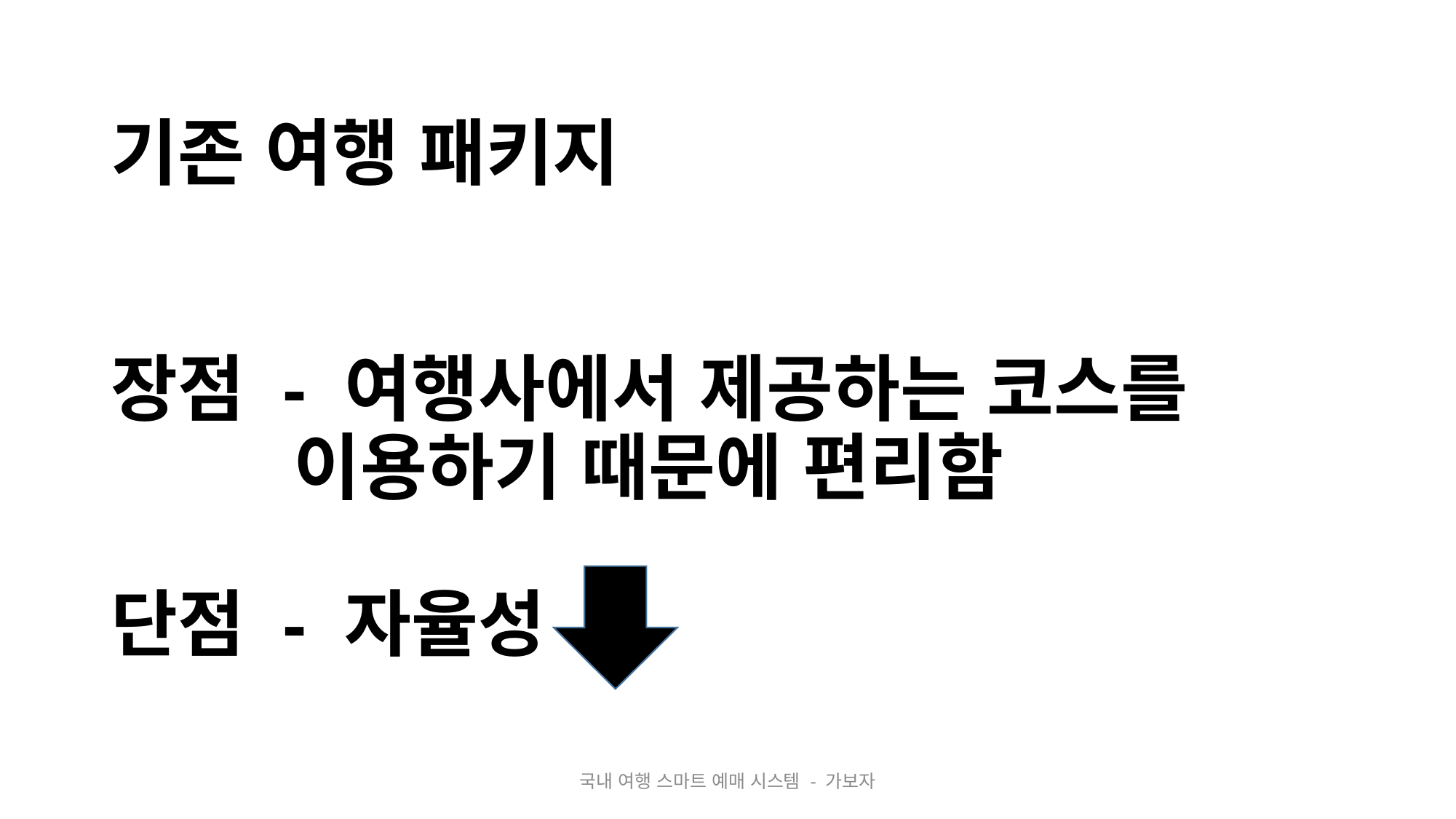

# 기존 여행 패키지 장점 - 여행사에서 제공하는 코스를 이용하기 때문에 편리함 단점 - 자율성

국내 여행 스마트 예매 시스템 - 가보자